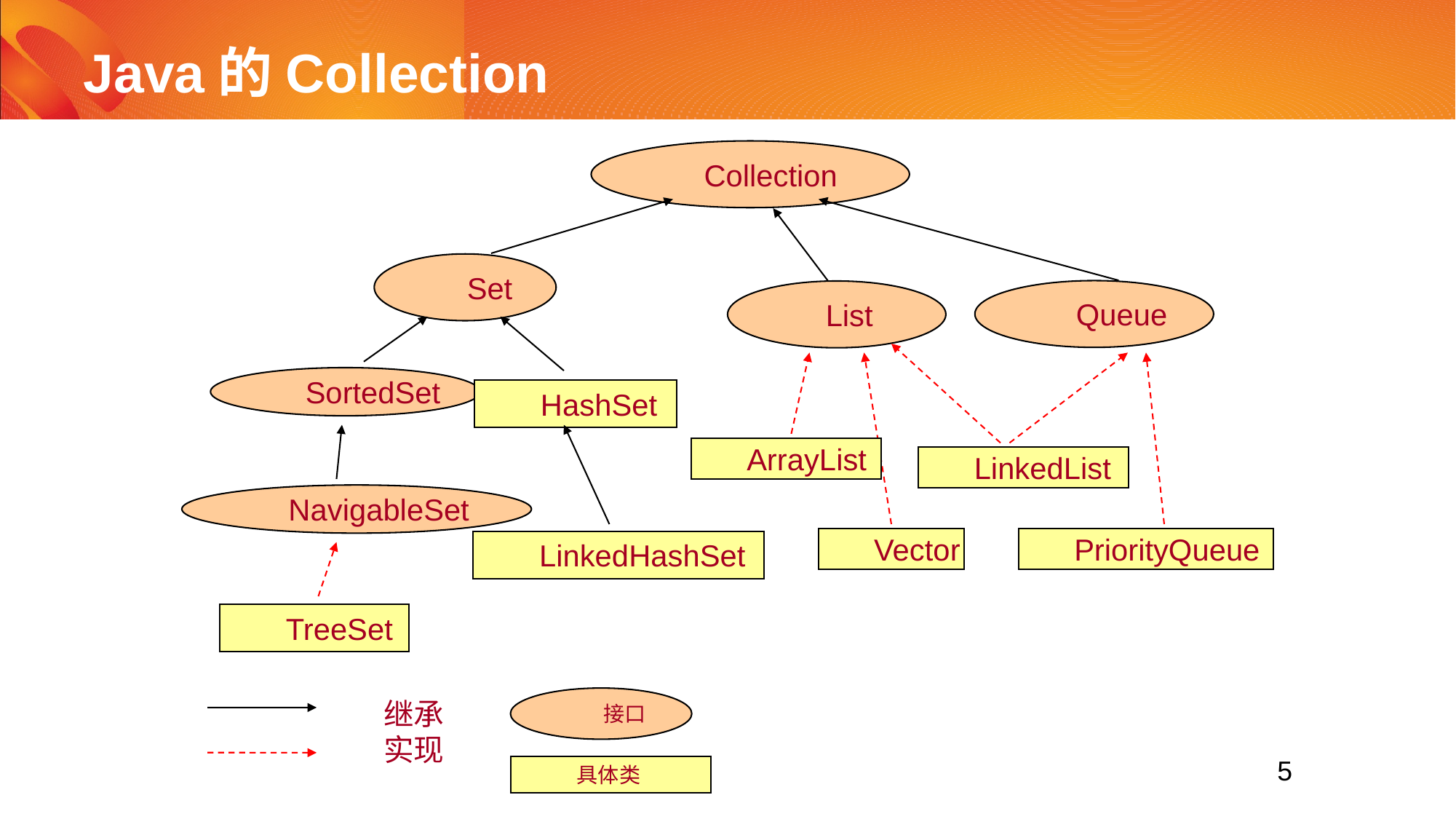

# Java的Collection
Collection

Set
Queue
List

SortedSet
HashSet

ArrayList
LinkedList
NavigableSet
Vector
PriorityQueue
LinkedHashSet

TreeSet
接口
继承

实现

具体类